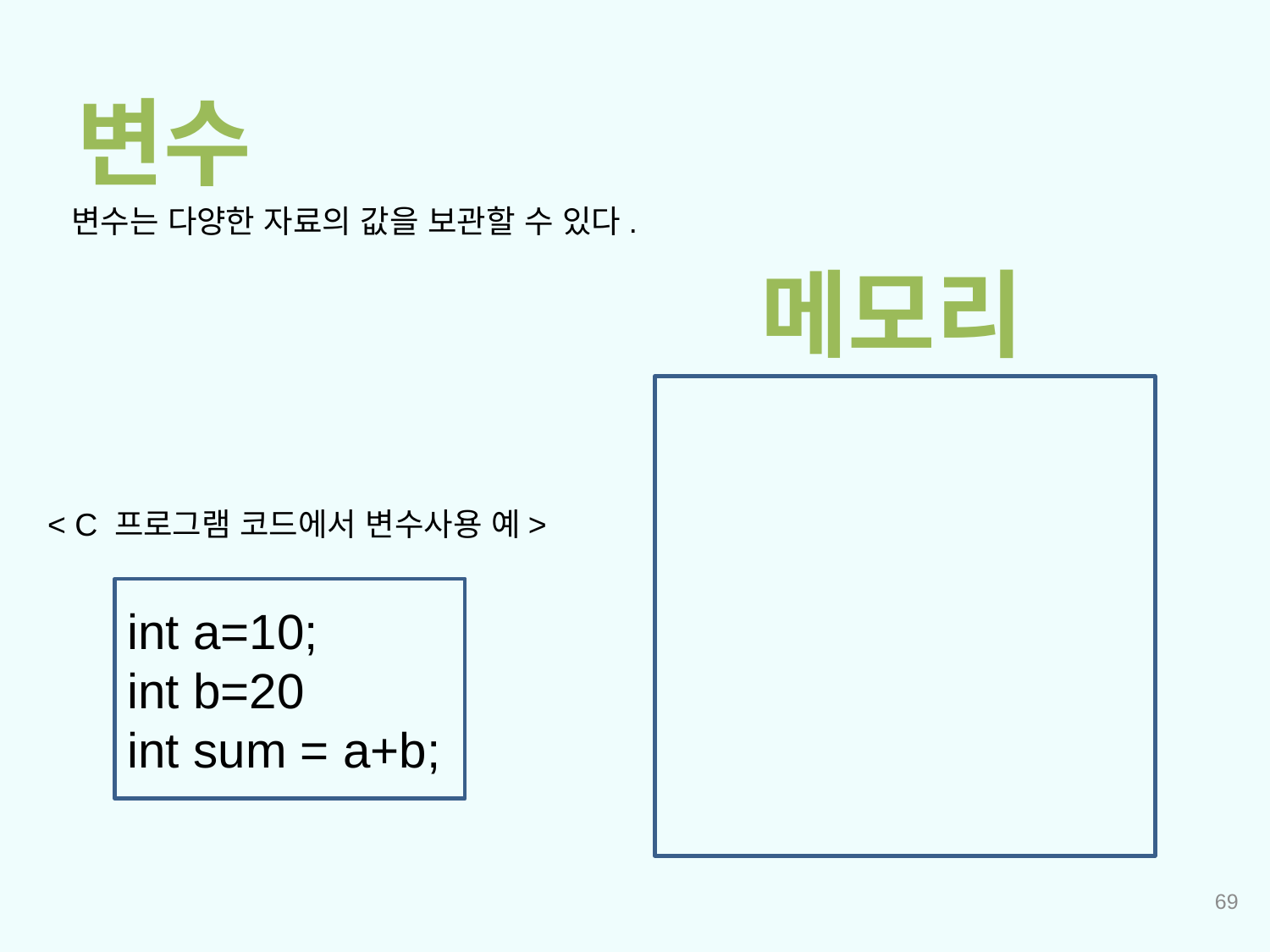

변수
변수는 다양한 자료의 값을 보관할 수 있다.

메모리

< C 프로그램 코드에서 변수사용 예>
int a=10;
int b=20
int sum = a+b;
69